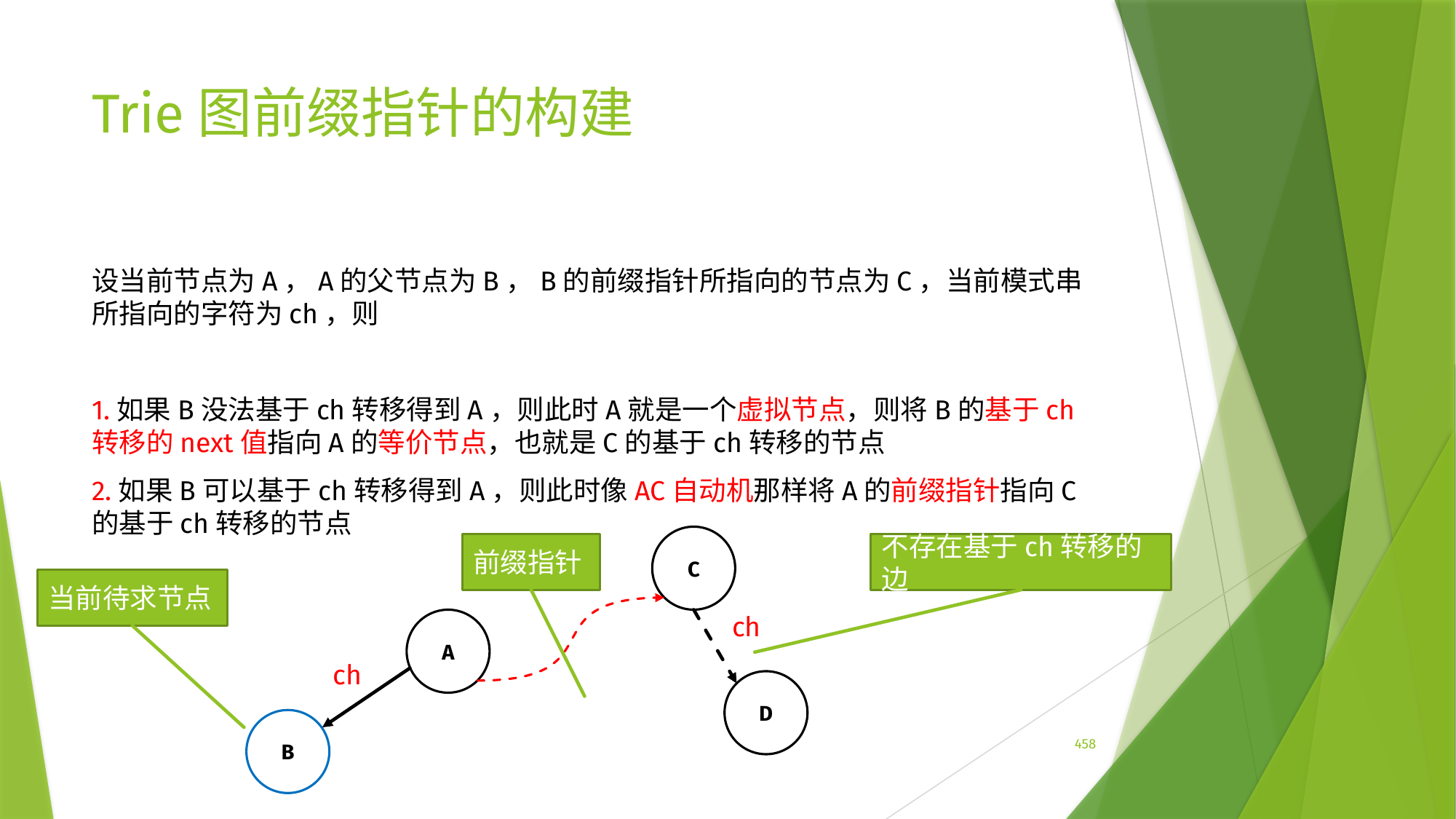

# Trie图前缀指针的构建
设当前节点为A，A的父节点为B，B的前缀指针所指向的节点为C，当前模式串所指向的字符为ch，则

1.如果B没法基于ch转移得到A，则此时A就是一个虚拟节点，则将B的基于ch转移的next值指向A的等价节点，也就是C的基于ch转移的节点
2.如果B可以基于ch转移得到A，则此时像AC自动机那样将A的前缀指针指向C的基于ch转移的节点

C
前缀指针
不存在基于ch转移的边
当前待求节点
ch
A
ch
D
B
458